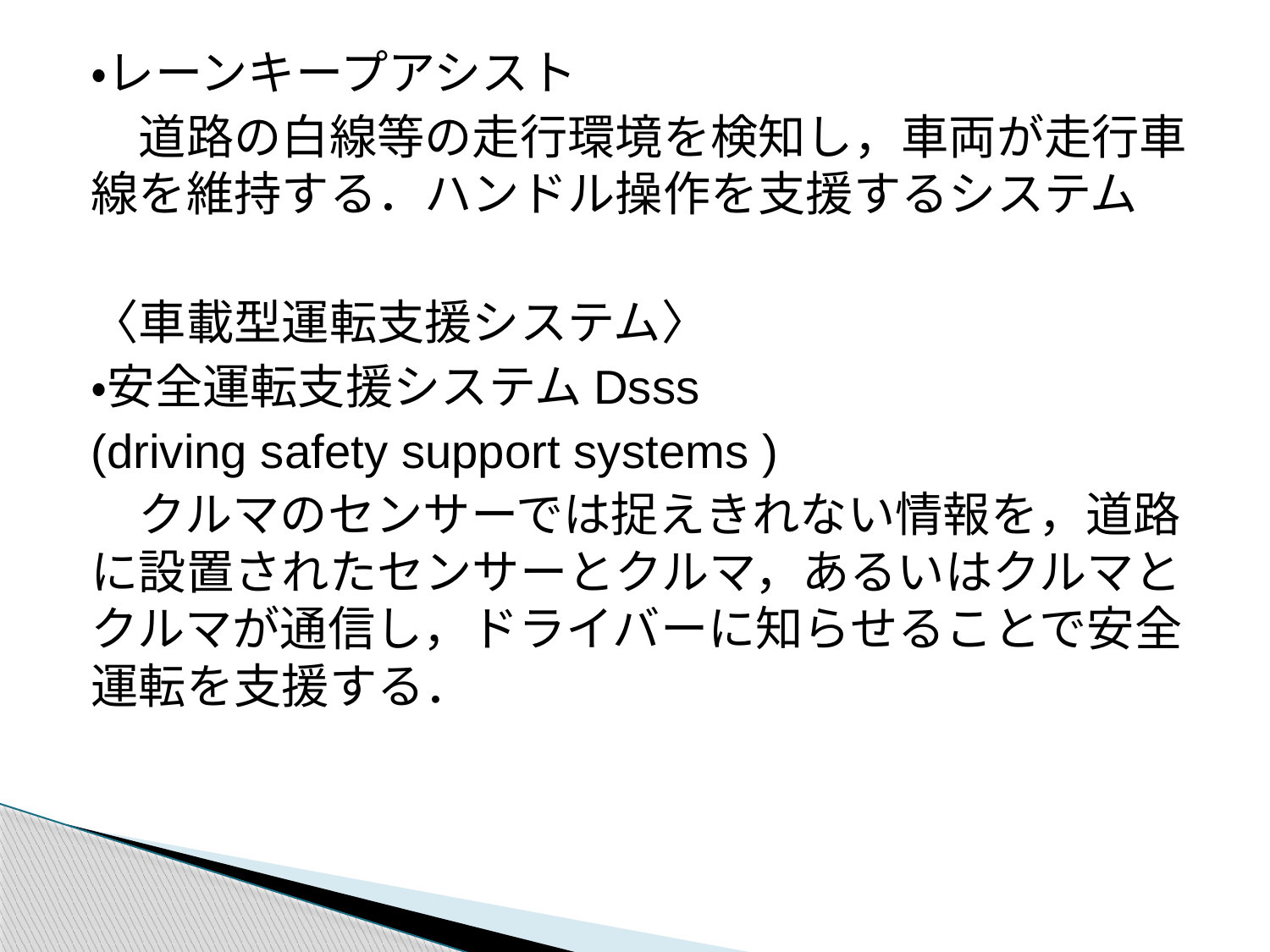

・レーンキープアシスト
　道路の白線等の走行環境を検知し，車両が走行車線を維持する．ハンドル操作を支援するシステム

〈車載型運転支援システム〉
・安全運転支援システムDsss
(driving safety support systems )
　クルマのセンサーでは捉えきれない情報を，道路に設置されたセンサーとクルマ，あるいはクルマとクルマが通信し，ドライバーに知らせることで安全運転を支援する．